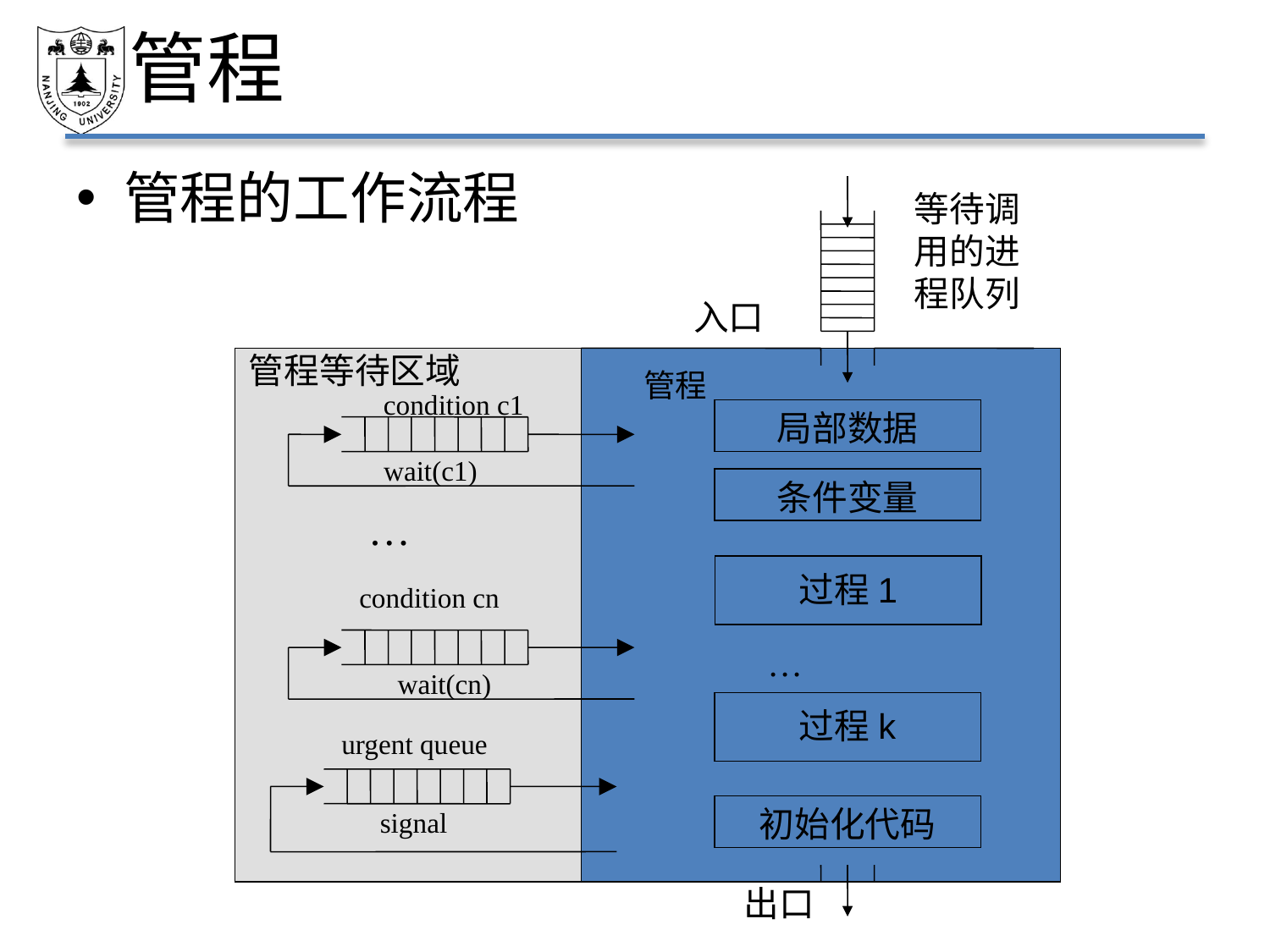

# 管程
管程的工作流程

等待调用的进程队列

入口

管程等待区域

管程

condition c1
局部数据

wait(c1)
条件变量

…

过程1
condition cn

…

  wait(cn)
过程k

urgent queue

初始化代码
  signal

出口